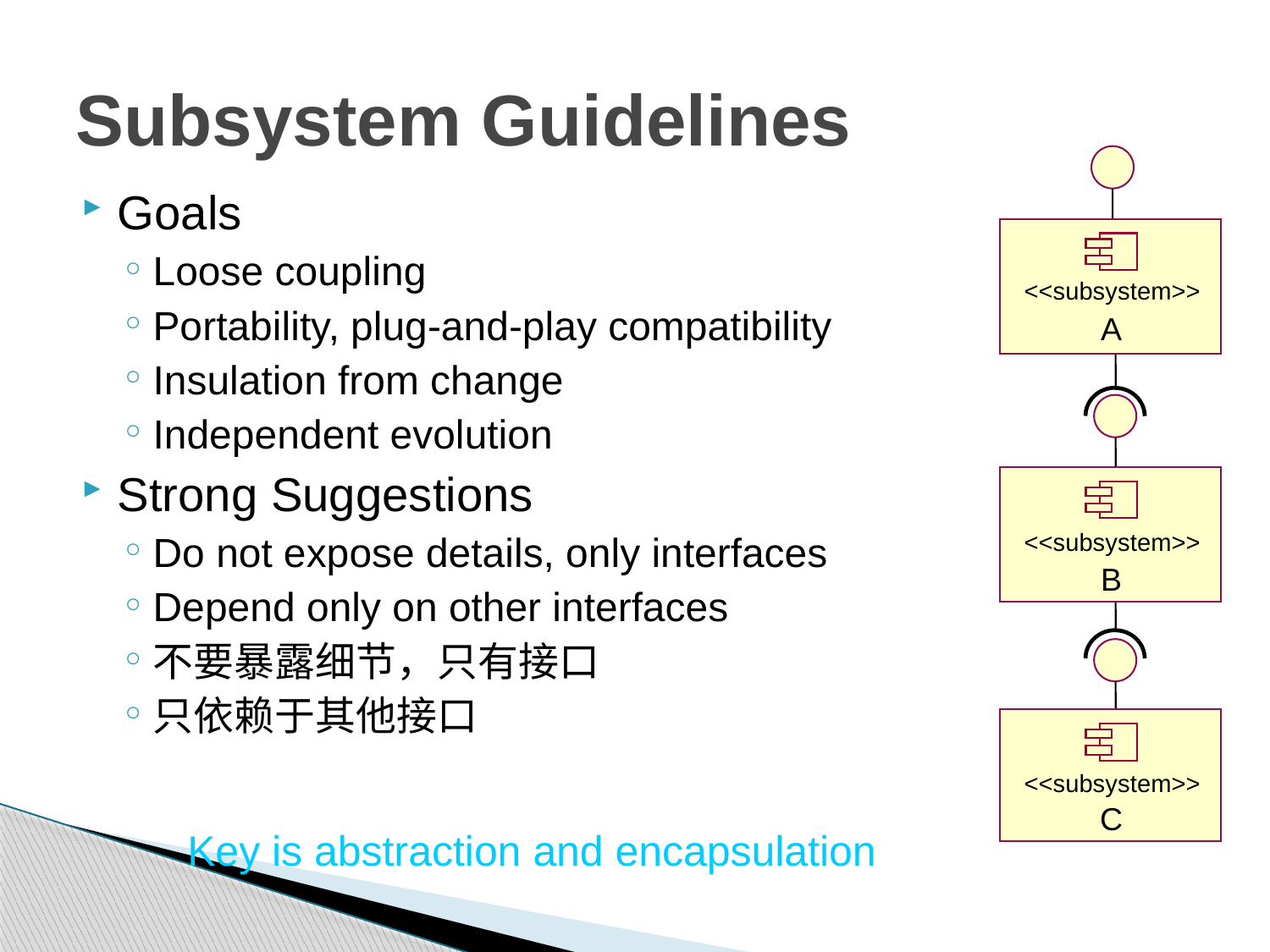

# Subsystem Guidelines

Goals
Loose coupling
Portability, plug-and-play compatibility
Insulation from change
Independent evolution
Strong Suggestions
Do not expose details, only interfaces
Depend only on other interfaces
不要暴露细节，只有接口
只依赖于其他接口

<<subsystem>>
A

<<subsystem>>
B

<<subsystem>>
C
Key is abstraction and encapsulation